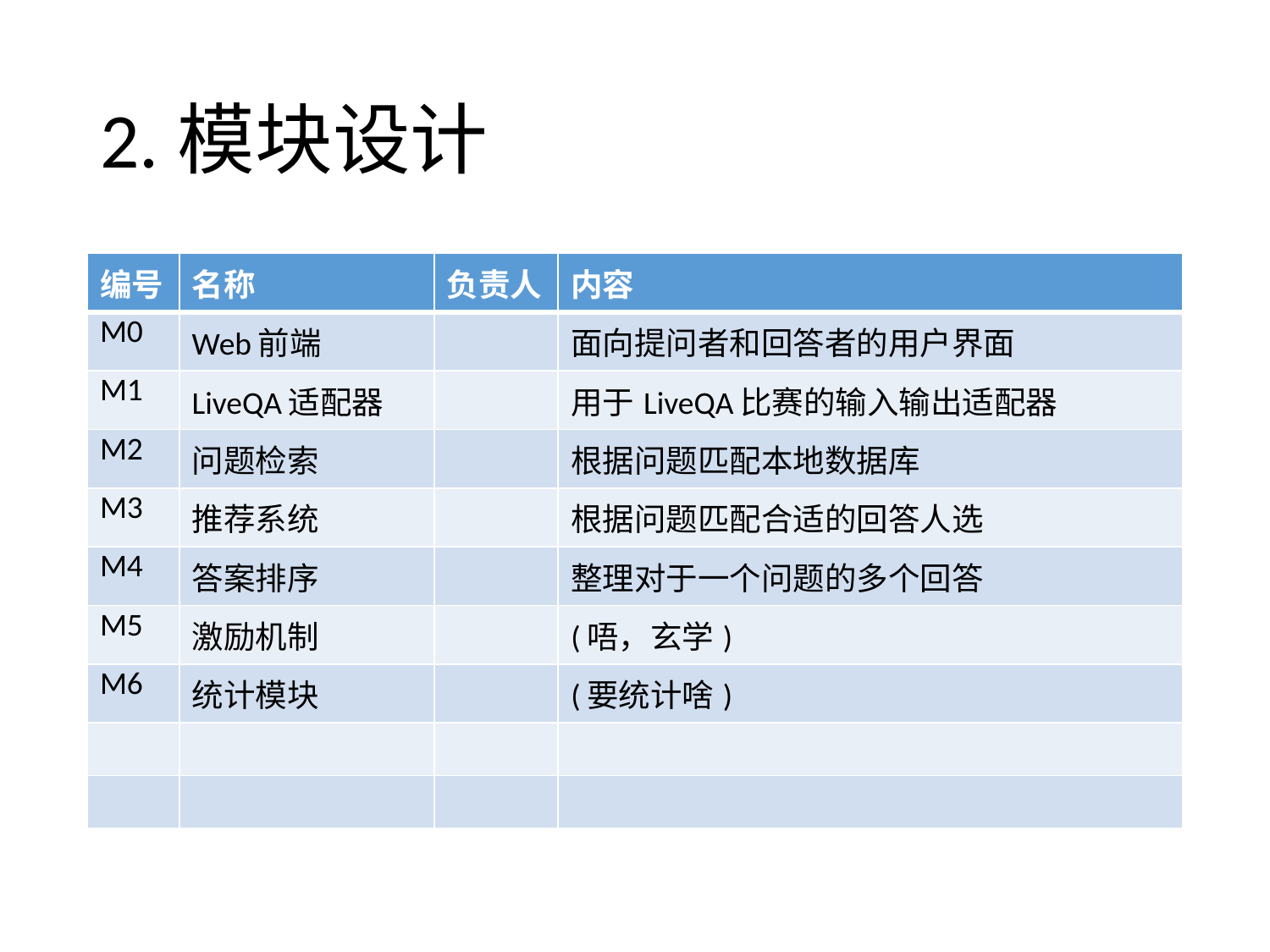

# 2.模块设计
| 编号 | 名称 | 负责人 | 内容 |
| --- | --- | --- | --- |
| M0 | Web前端 |  | 面向提问者和回答者的用户界面 |
| M1 | LiveQA适配器 |  | 用于LiveQA比赛的输入输出适配器 |
| M2 | 问题检索 |  | 根据问题匹配本地数据库 |
| M3 | 推荐系统 |  | 根据问题匹配合适的回答人选 |
| M4 | 答案排序 |  | 整理对于一个问题的多个回答 |
| M5 | 激励机制 |  | (唔，玄学) |
| M6 | 统计模块 |  | (要统计啥) |
|  |  |  |  |
|  |  |  |  |